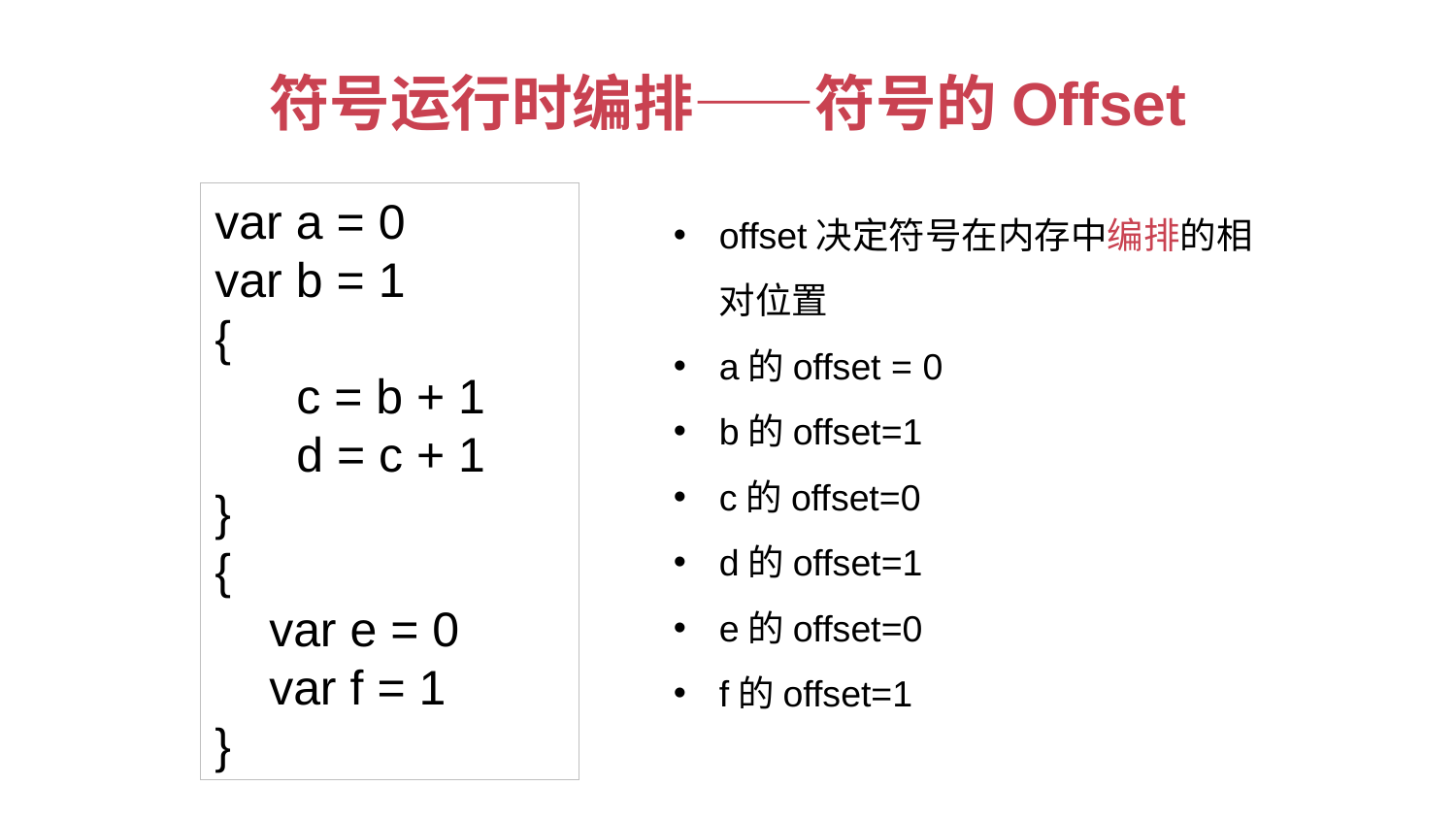

# 符号运行时编排——符号的Offset
var a = 0
var b = 1
{
      c = b + 1
      d = c + 1
}
{
    var e = 0
    var f = 1
}
offset决定符号在内存中编排的相对位置
a的offset = 0
b的offset=1
c的offset=0
d的offset=1
e的offset=0
f的offset=1